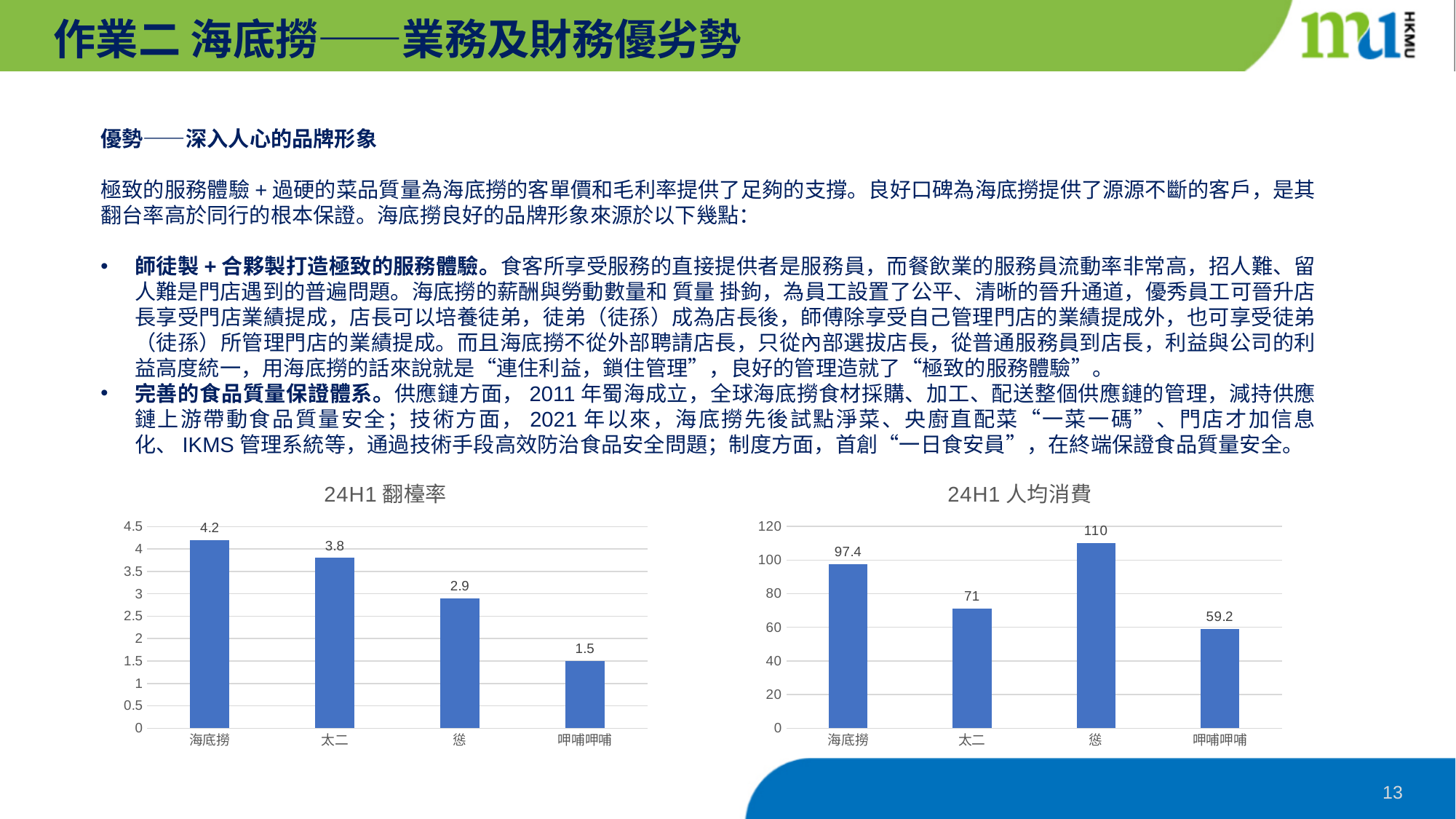

作業二 海底撈——業務及財務優劣勢
優勢——深入人心的品牌形象

極致的服務體驗+過硬的菜品質量為海底撈的客單價和毛利率提供了足夠的支撐。良好口碑為海底撈提供了源源不斷的客戶，是其翻台率高於同行的根本保證。海底撈良好的品牌形象來源於以下幾點：

師徒製+合夥製打造極致的服務體驗。食客所享受服務的直接提供者是服務員，而餐飲業的服務員流動率非常高，招人難、留人難是門店遇到的普遍問題。海底撈的薪酬與勞動數量和 質量 掛鉤，為員工設置了公平、清晰的晉升通道，優秀員工可晉升店長享受門店業績提成，店長可以培養徒弟，徒弟（徒孫）成為店長後，師傅除享受自己管理門店的業績提成外，也可享受徒弟（徒孫）所管理門店的業績提成。而且海底撈不從外部聘請店長，只從內部選拔店長，從普通服務員到店長，利益與公司的利益高度統一，用海底撈的話來說就是“連住利益，鎖住管理”，良好的管理造就了“極致的服務體驗”。
完善的食品質量保證體系。供應鏈方面，2011年蜀海成立，全球海底撈食材採購、加工、配送整個供應鏈的管理，減持供應鏈上游帶動食品質量安全；技術方面，2021年以來，海底撈先後試點淨菜、央廚直配菜“一菜一碼”、門店才加信息化、IKMS管理系統等，通過技術手段高效防治食品安全問題；制度方面，首創“一日食安員”，在終端保證食品質量安全。

### Chart: 24H1人均消費

| Category | 人均消費 |
|---|---|
| 海底撈 | 97.4 |
| 太二 | 71.0 |
| 慫 | 110.0 |
| 呷哺呷哺 | 59.2 |

### Chart: 24H1翻檯率

| Category | 翻檯率 |
|---|---|
| 海底撈 | 4.2 |
| 太二 | 3.8 |
| 慫 | 2.9 |
| 呷哺呷哺 | 1.5 |